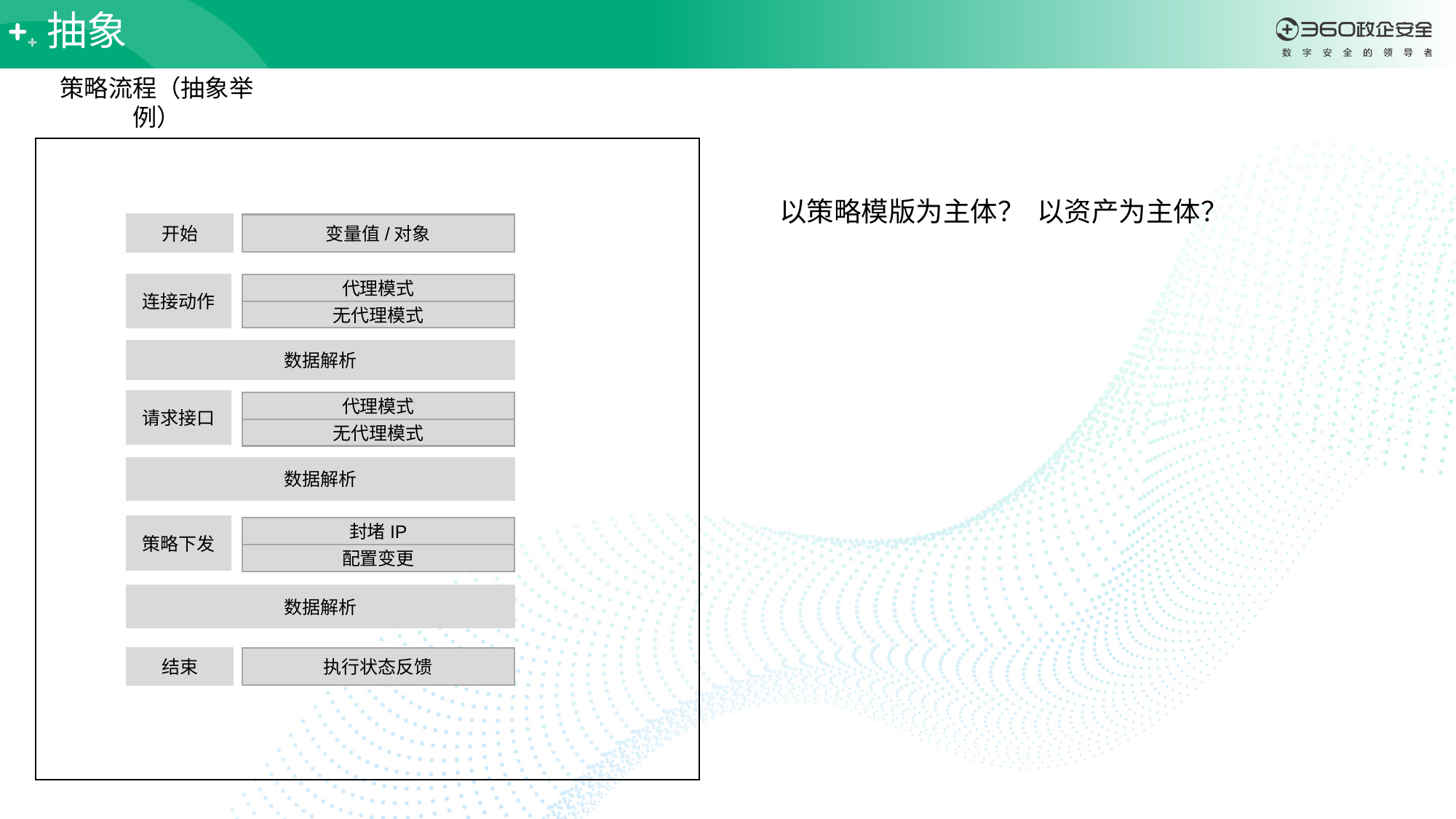

抽象
策略流程（抽象举例）

以策略模版为主体？  以资产为主体？
开始
变量值/对象
代理模式
连接动作
无代理模式
数据解析
请求接口
代理模式
无代理模式
数据解析
策略下发
封堵IP
配置变更
数据解析
结束
执行状态反馈